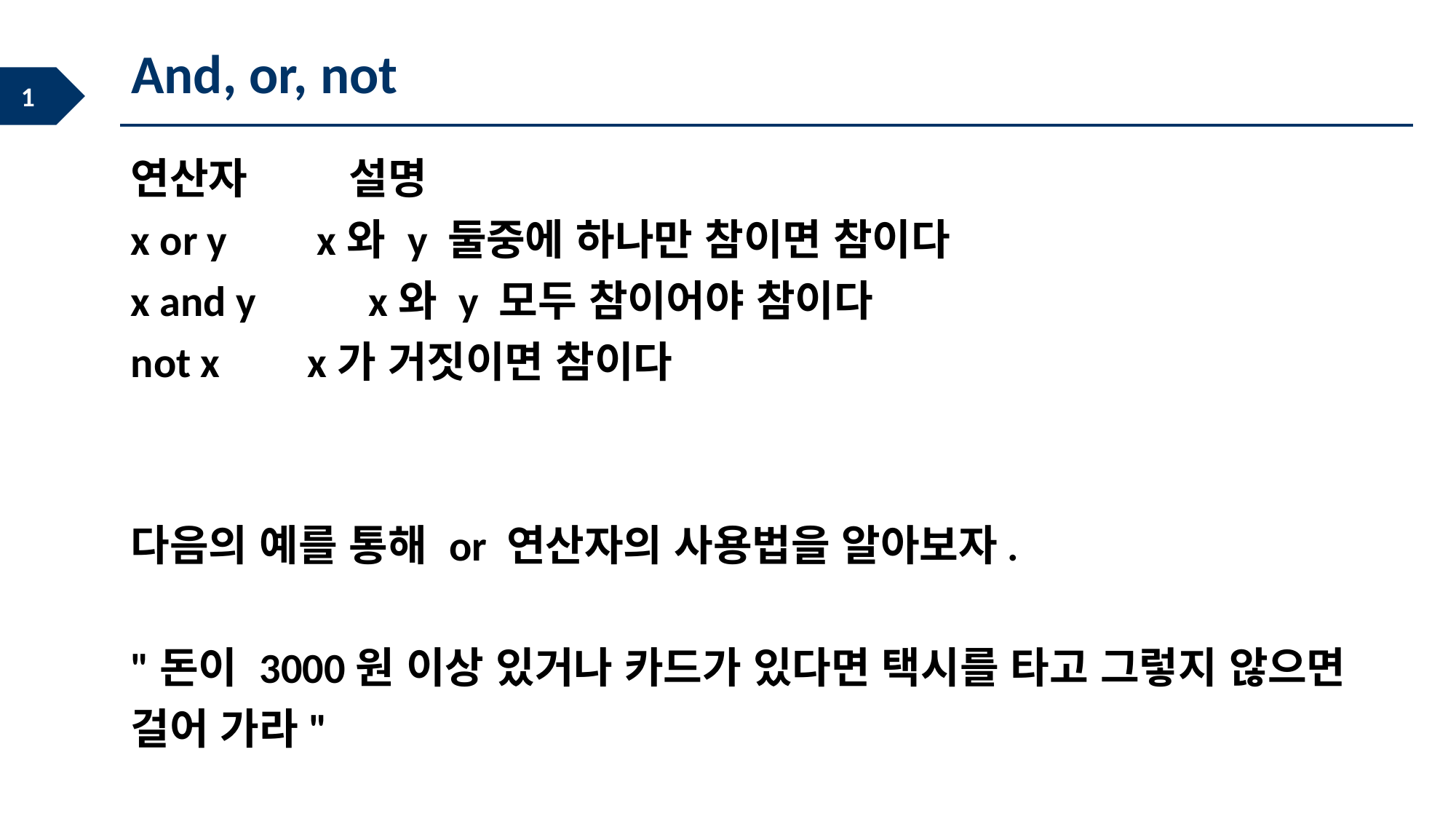

And, or, not
연산자	설명
x or y	        x와 y 둘중에 하나만 참이면 참이다
x and y	  x와 y 모두 참이어야 참이다
not x	       x가 거짓이면 참이다

다음의 예를 통해 or 연산자의 사용법을 알아보자.

"돈이 3000원 이상 있거나 카드가 있다면 택시를 타고 그렇지 않으면 걸어 가라"